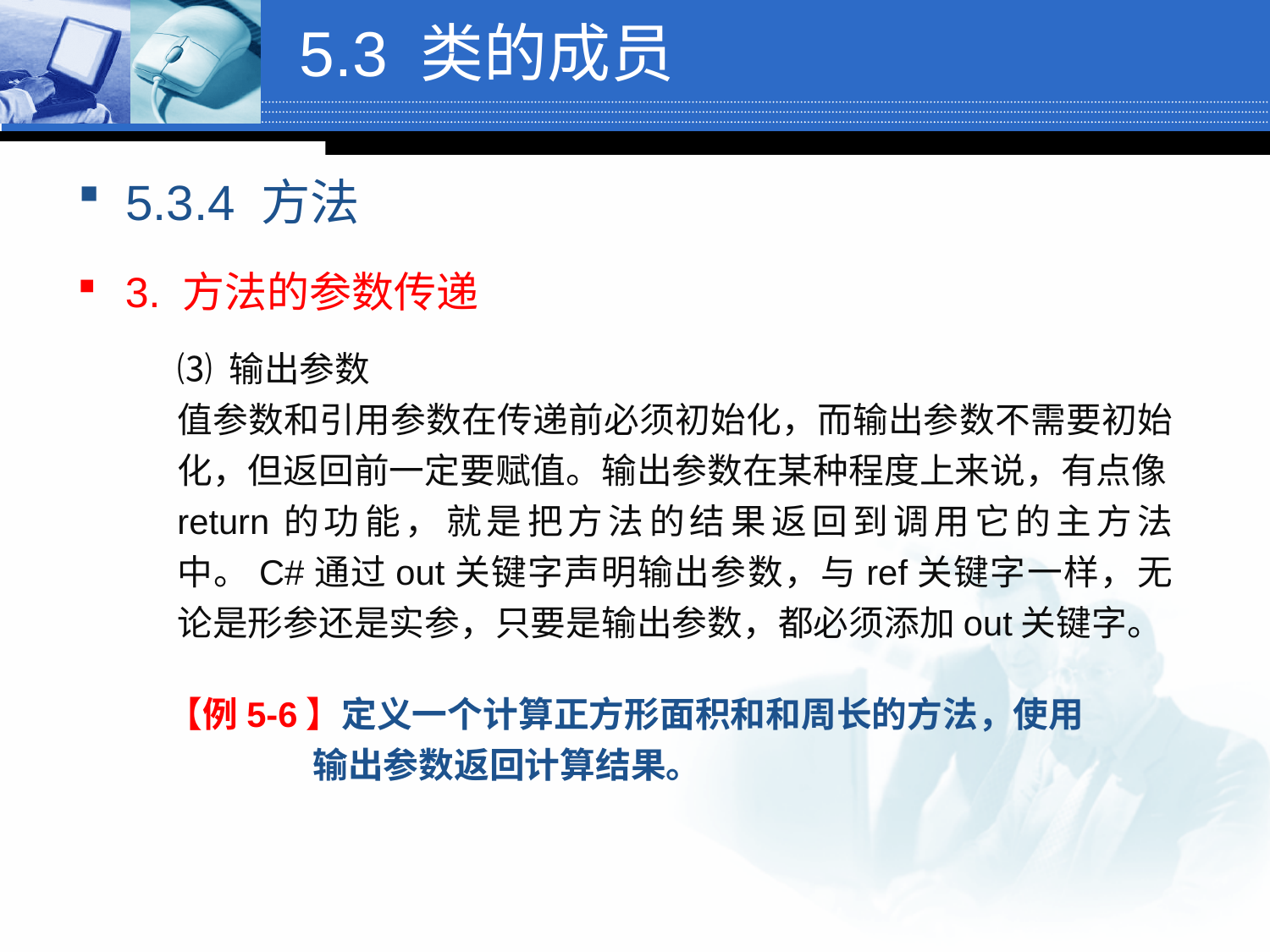

5.3 类的成员
5.3.4 方法
3. 方法的参数传递
⑶ 输出参数
值参数和引用参数在传递前必须初始化，而输出参数不需要初始化，但返回前一定要赋值。输出参数在某种程度上来说，有点像return的功能，就是把方法的结果返回到调用它的主方法中。C#通过out关键字声明输出参数，与ref关键字一样，无论是形参还是实参，只要是输出参数，都必须添加out关键字。
【例5-6】定义一个计算正方形面积和和周长的方法，使用
                 输出参数返回计算结果。